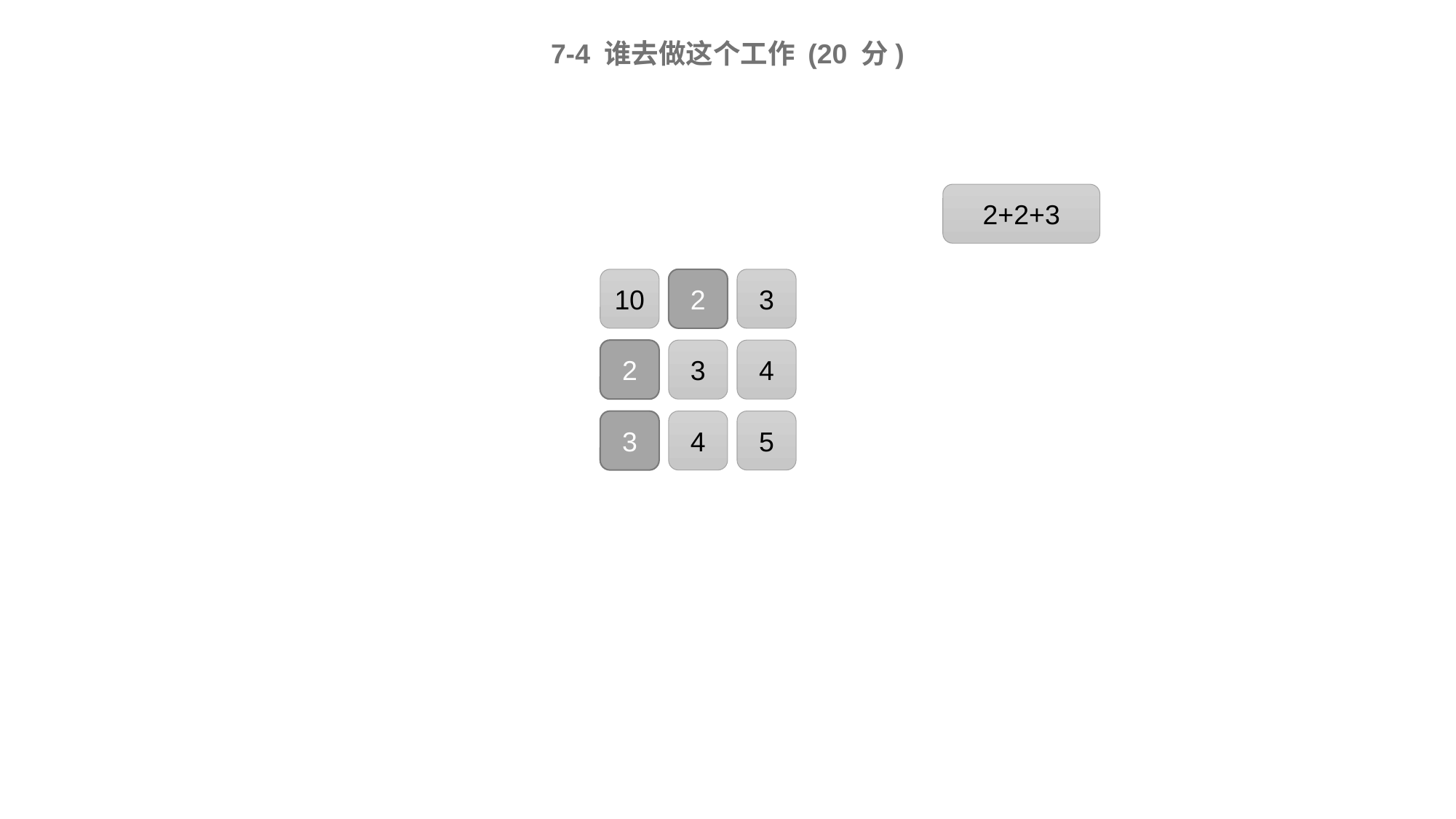

7-4 谁去做这个工作 (20 分)
2+2+3
3
10
2
4
2
3
5
3
4